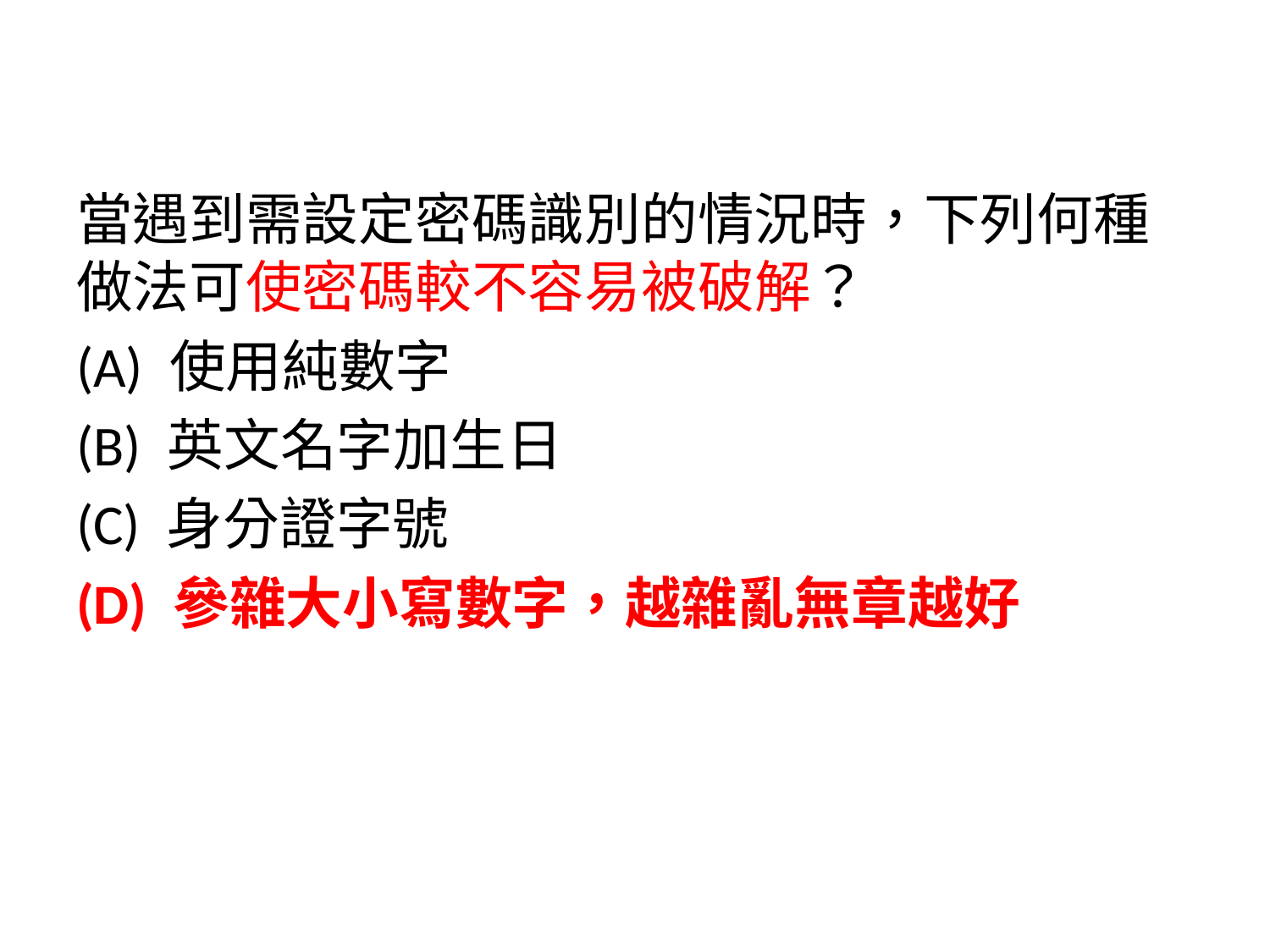

當遇到需設定密碼識別的情況時，下列何種做法可使密碼較不容易被破解？
(A) 使用純數字
(B) 英文名字加生日
(C) 身分證字號
(D) 參雜大小寫數字，越雜亂無章越好